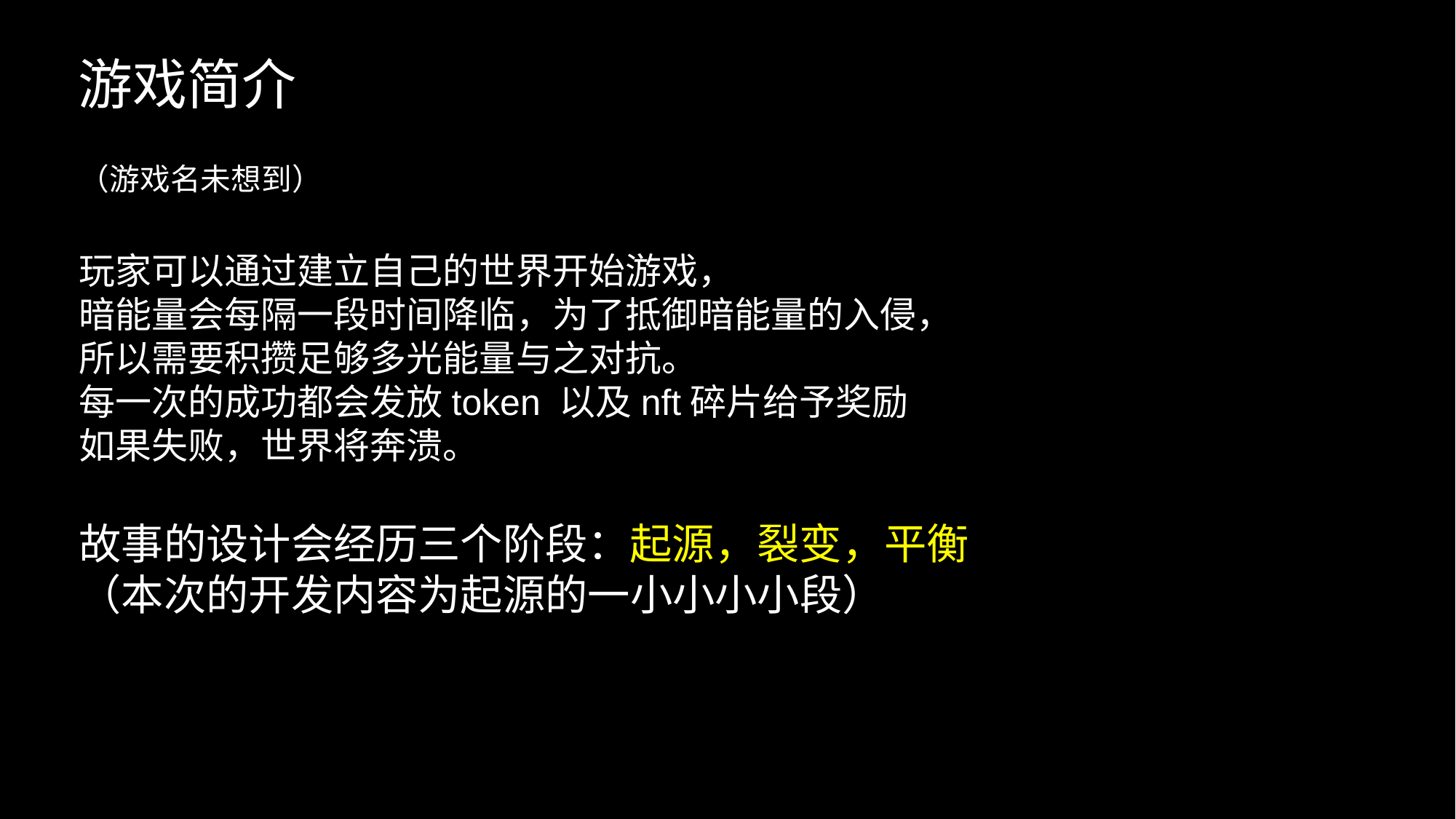

游戏简介
（游戏名未想到）

玩家可以通过建立自己的世界开始游戏，
暗能量会每隔一段时间降临，为了抵御暗能量的入侵，
所以需要积攒足够多光能量与之对抗。
每一次的成功都会发放token 以及nft碎片给予奖励
如果失败，世界将奔溃。

故事的设计会经历三个阶段：起源，裂变，平衡
（本次的开发内容为起源的一小小小小段）